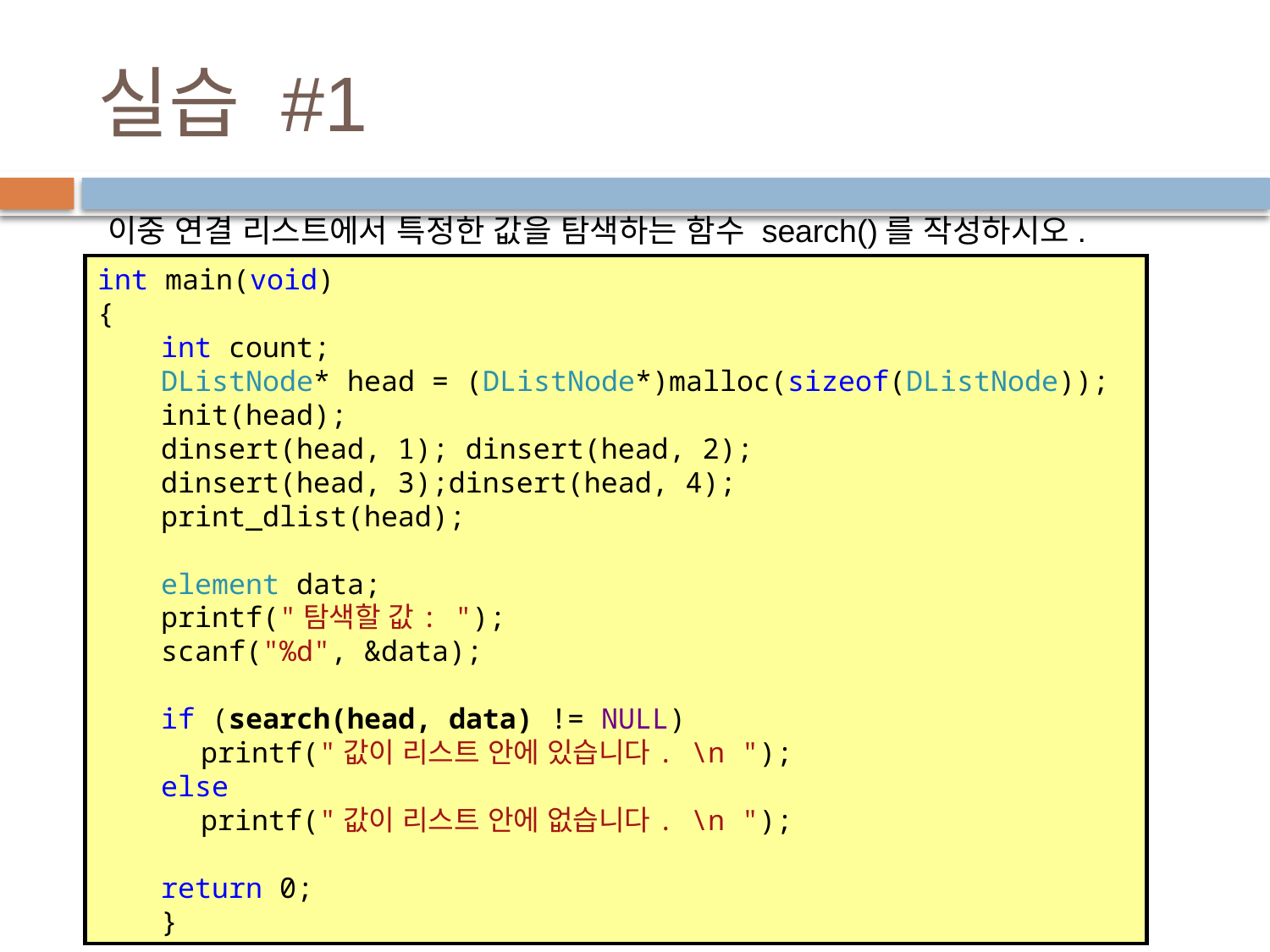

# 실습 #1
이중 연결 리스트에서 특정한 값을 탐색하는 함수 search()를 작성하시오.
int main(void)
{
int count;
DListNode* head = (DListNode*)malloc(sizeof(DListNode));
init(head);
dinsert(head, 1); dinsert(head, 2);
dinsert(head, 3);dinsert(head, 4);
print_dlist(head);

element data;
printf("탐색할 값: ");
scanf("%d", &data);

if (search(head, data) != NULL)
	printf("값이 리스트 안에 있습니다. \n ");
else
	printf("값이 리스트 안에 없습니다. \n ");

return 0;
}